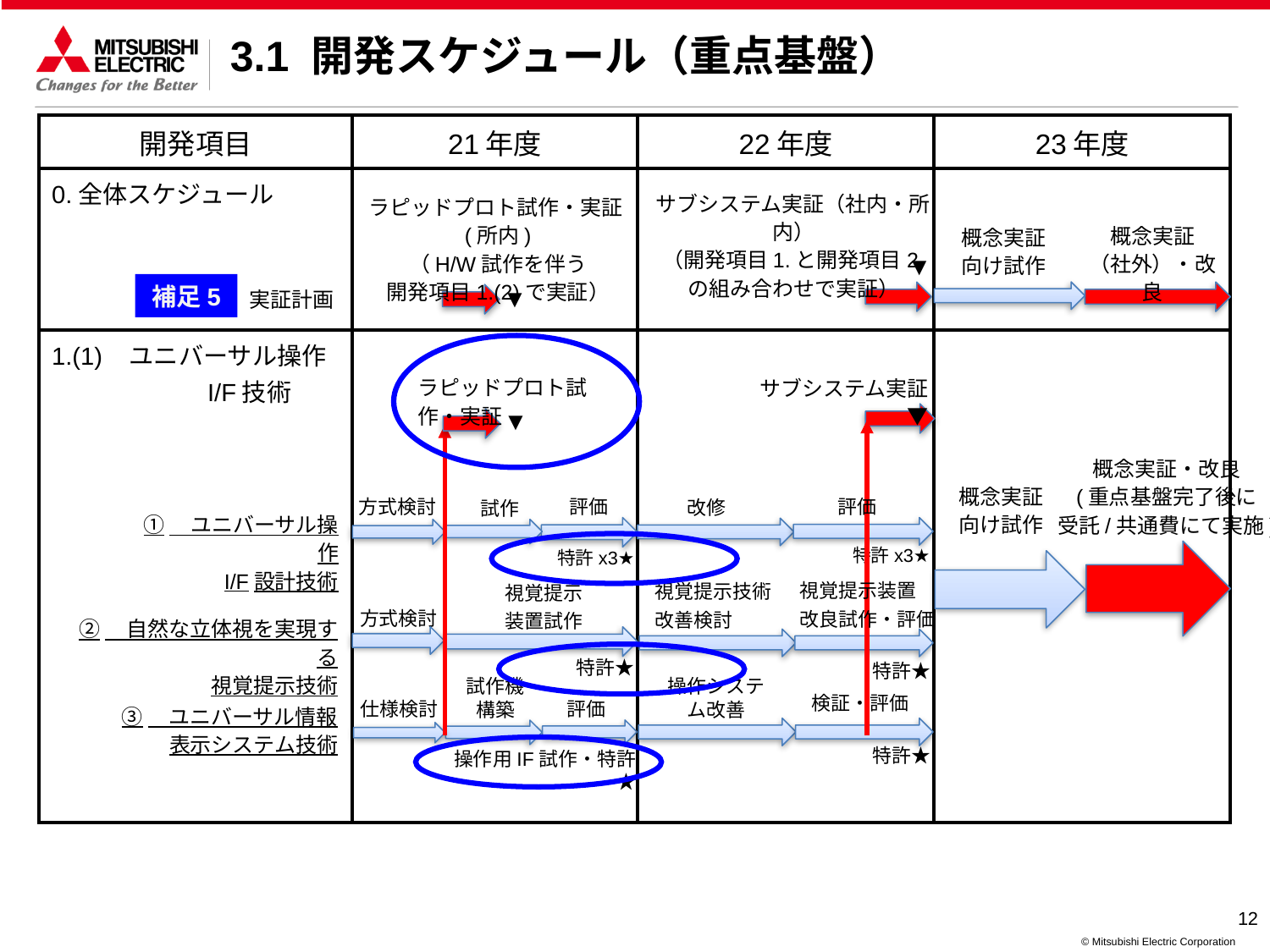

3.1 開発スケジュール（重点基盤）
| 開発項目 | 21年度 | 22年度 | 23年度 |
| --- | --- | --- | --- |
| 0.全体スケジュール |  |  |  |
| 1.(1) ユニバーサル操作 　　　　　　I/F技術 |  |  |  |
サブシステム実証（社内・所内）
（開発項目1.と開発項目2.
の組み合わせで実証）
ラピッドプロト試作・実証(所内)
（H/W試作を伴う
開発項目1.(2)で実証）
概念実証
（社外）・改良
概念実証向け試作
▼
補足5
実証計画
▼

ラピッドプロト試作・実証
サブシステム実証▼
▼

概念実証・改良
(重点基盤完了後に
受託/共通費にて実施)
概念実証向け試作
方式検討
評価
評価
改修
試作
①　ユニバーサル操作
        I/F設計技術

特許x3★

特許x3★

方式検討
視覚提示装置
改良試作・評価
視覚提示技術改善検討
視覚提示
装置試作
②　自然な立体視を実現する
       視覚提示技術

特許★
特許★
試作機
構築
操作システム改善
検証・評価
仕様検討
評価
③　ユニバーサル情報
表示システム技術

特許★
操作用IF試作・特許★